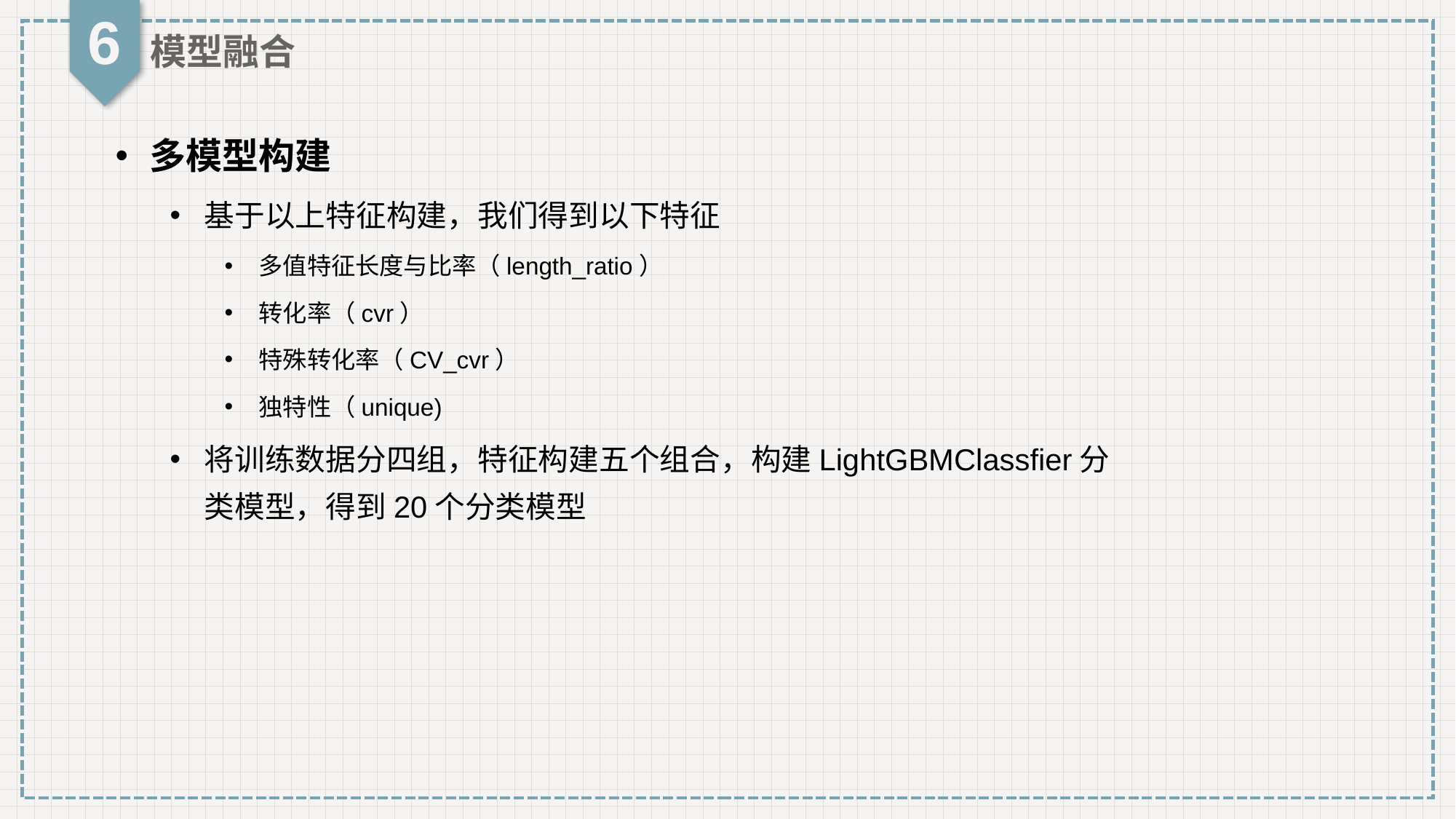

6
模型融合
多模型构建
基于以上特征构建，我们得到以下特征
多值特征长度与比率（length_ratio）
转化率（cvr）
特殊转化率（CV_cvr）
独特性（unique)
将训练数据分四组，特征构建五个组合，构建LightGBMClassfier分类模型，得到20个分类模型